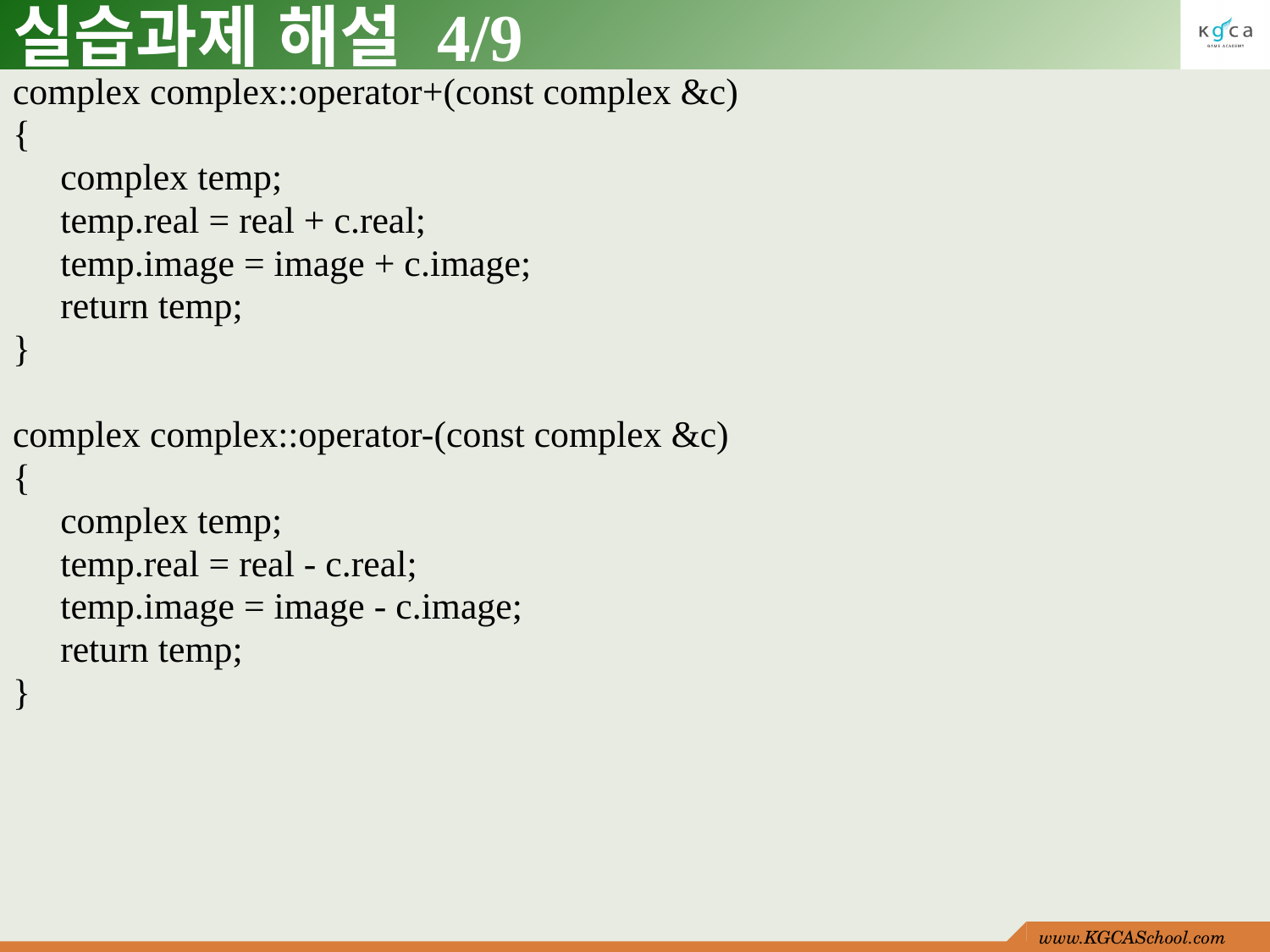

# 실습과제 해설 4/9
complex complex::operator+(const complex &c)
{
	complex temp;
	temp.real = real + c.real;
	temp.image = image + c.image;
	return temp;
}

complex complex::operator-(const complex &c)
{
	complex temp;
	temp.real = real - c.real;
	temp.image = image - c.image;
	return temp;
}